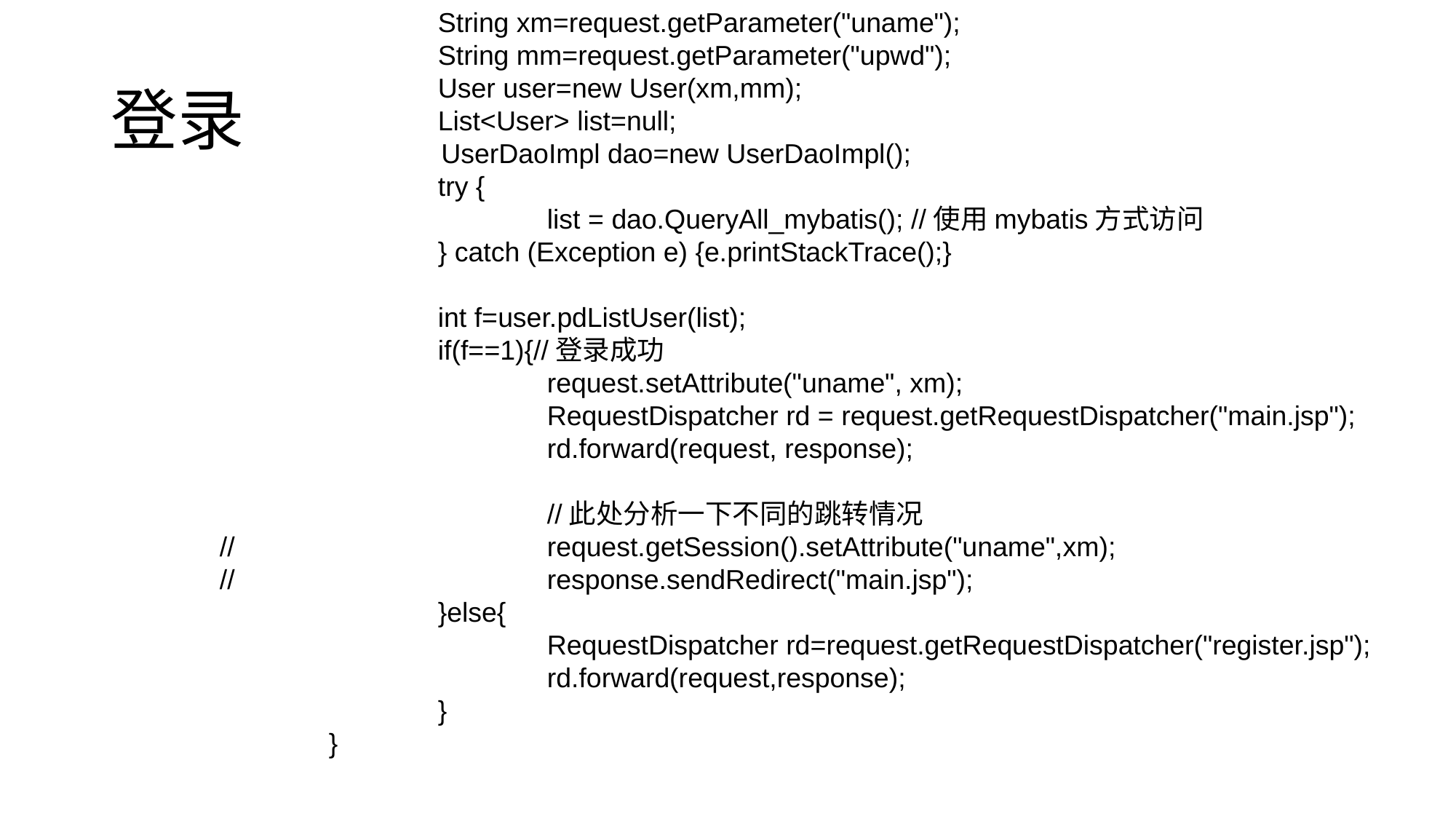

String xm=request.getParameter("uname");
		String mm=request.getParameter("upwd");
		User user=new User(xm,mm);
		List<User> list=null;
                             UserDaoImpl dao=new UserDaoImpl();
		try {
			list = dao.QueryAll_mybatis(); //使用mybatis方式访问
		} catch (Exception e) {e.printStackTrace();}

		int f=user.pdListUser(list);
		if(f==1){//登录成功
			request.setAttribute("uname", xm);
			RequestDispatcher rd = request.getRequestDispatcher("main.jsp");
			rd.forward(request, response);

			//此处分析一下不同的跳转情况
//			request.getSession().setAttribute("uname",xm);
//			response.sendRedirect("main.jsp");
		}else{
			RequestDispatcher rd=request.getRequestDispatcher("register.jsp");
			rd.forward(request,response);
		}
	}
# 登录